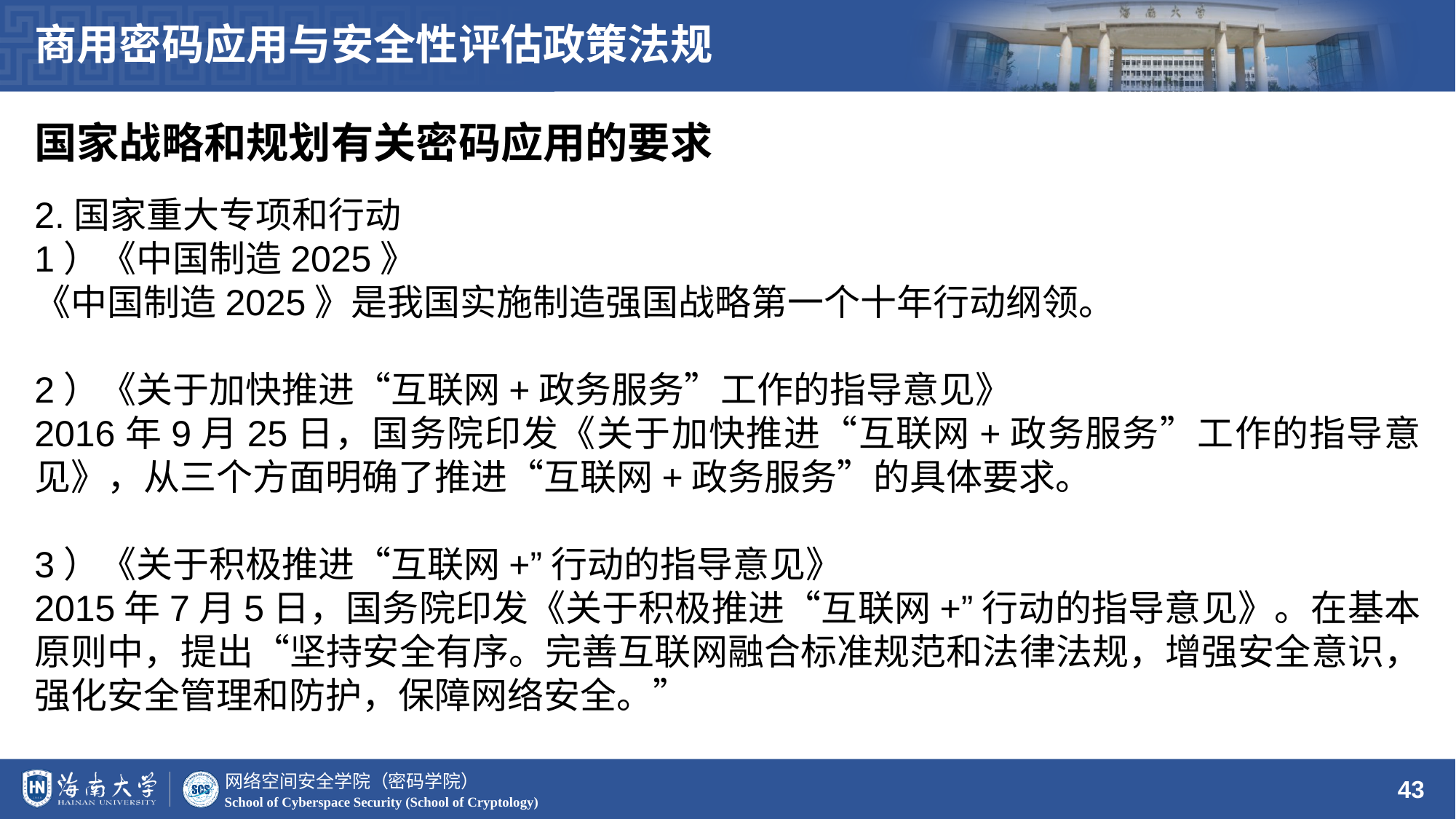

商用密码应用与安全性评估政策法规

国家战略和规划有关密码应用的要求
2.国家重大专项和行动
1）《中国制造2025》
《中国制造2025》是我国实施制造强国战略第一个十年行动纲领。

2）《关于加快推进“互联网+政务服务”工作的指导意见》
2016年9月25日，国务院印发《关于加快推进“互联网+政务服务”工作的指导意见》，从三个方面明确了推进“互联网+政务服务”的具体要求。

3）《关于积极推进“互联网+”行动的指导意见》
2015年7月5日，国务院印发《关于积极推进“互联网+”行动的指导意见》。在基本原则中，提出“坚持安全有序。完善互联网融合标准规范和法律法规，增强安全意识，强化安全管理和防护，保障网络安全。”
43